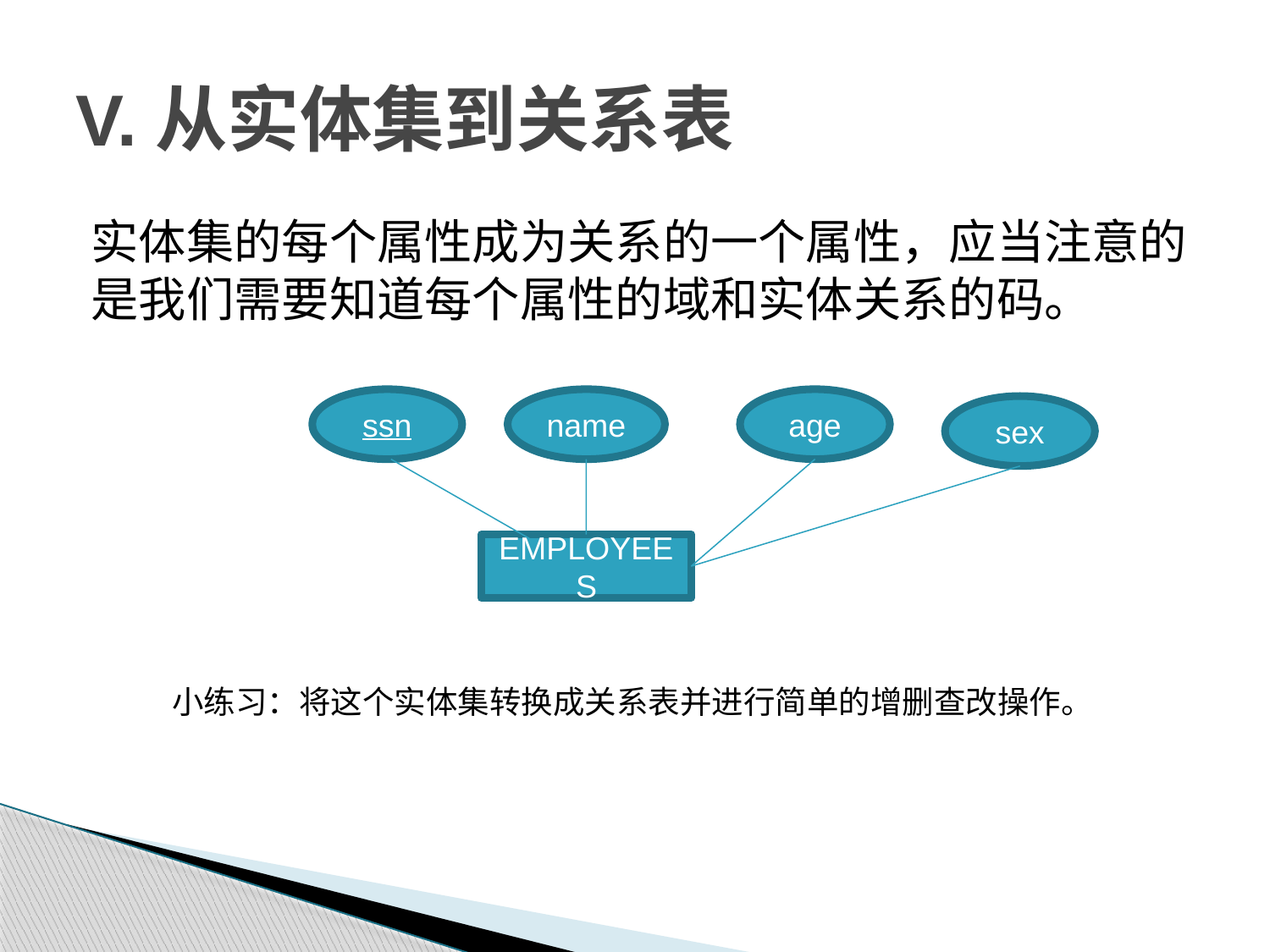

# V.从实体集到关系表
实体集的每个属性成为关系的一个属性，应当注意的是我们需要知道每个属性的域和实体关系的码。
ssn
name
age
sex
EMPLOYEES
小练习：将这个实体集转换成关系表并进行简单的增删查改操作。